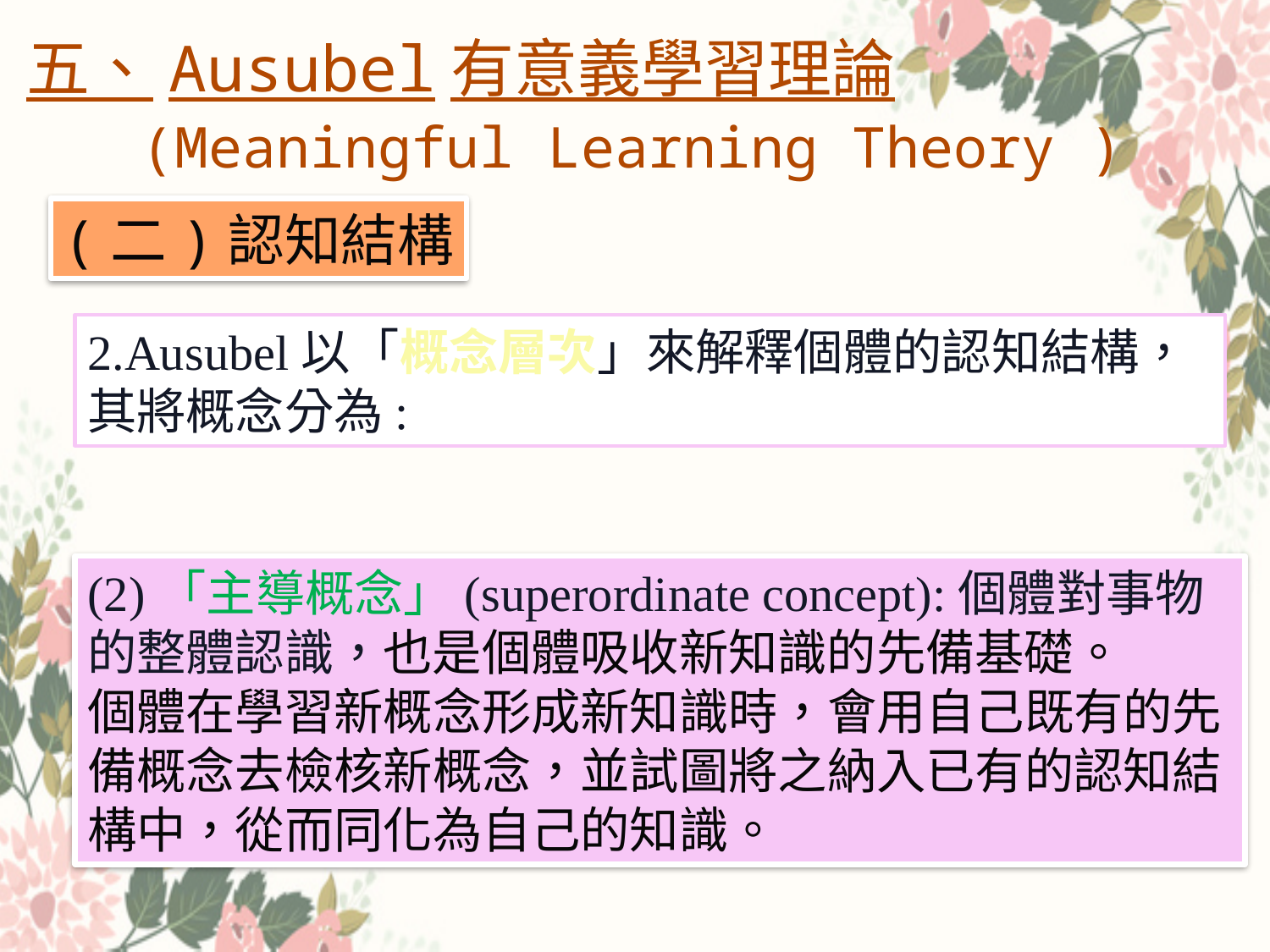

五、Ausubel有意義學習理論
   (Meaningful Learning Theory )
(二)認知結構
2.Ausubel以「概念層次」來解釋個體的認知結構，其將概念分為:
(2)「主導概念」(superordinate concept):個體對事物的整體認識，也是個體吸收新知識的先備基礎。
個體在學習新概念形成新知識時，會用自己既有的先備概念去檢核新概念，並試圖將之納入已有的認知結構中，從而同化為自己的知識。